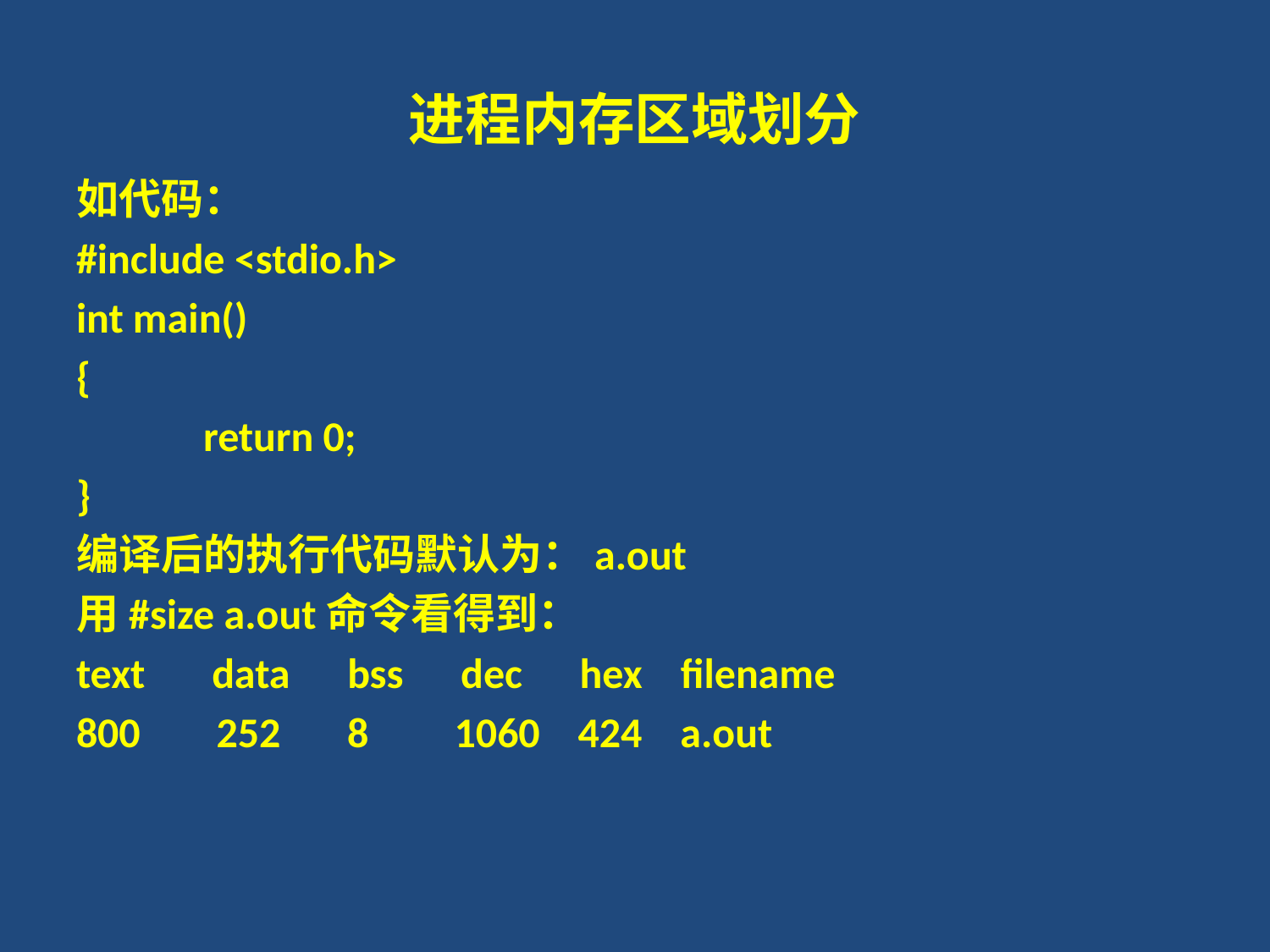

# 进程内存区域划分
如代码：
#include <stdio.h>
int main()
{
	return 0;
}
编译后的执行代码默认为：a.out
用#size a.out命令看得到：
text       data      bss      dec      hex    filename
800        252       8         1060    424    a.out